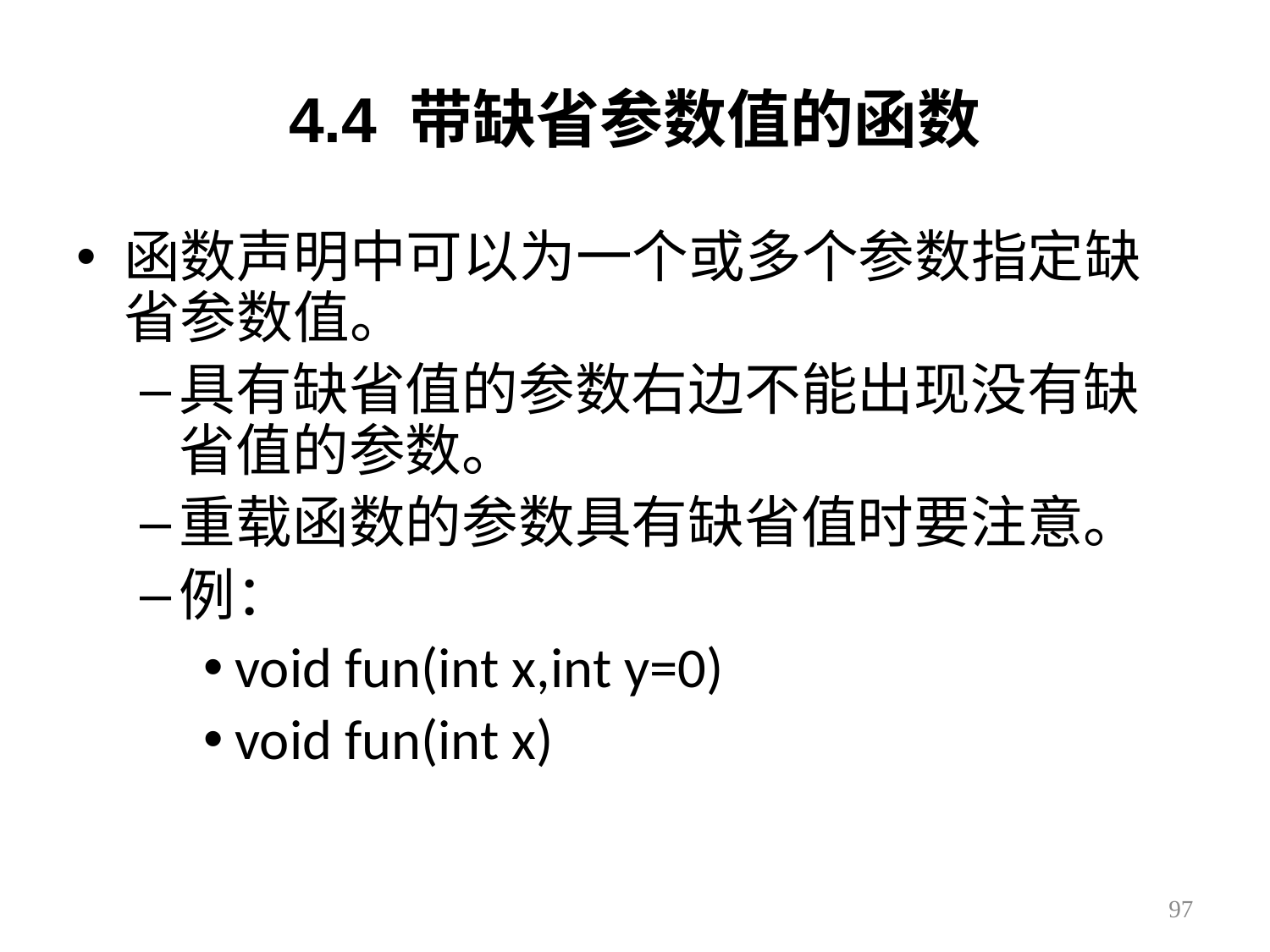

# 4.4 带缺省参数值的函数
函数声明中可以为一个或多个参数指定缺省参数值。
具有缺省值的参数右边不能出现没有缺省值的参数。
重载函数的参数具有缺省值时要注意。
例：
void fun(int x,int y=0)
void fun(int x)
97